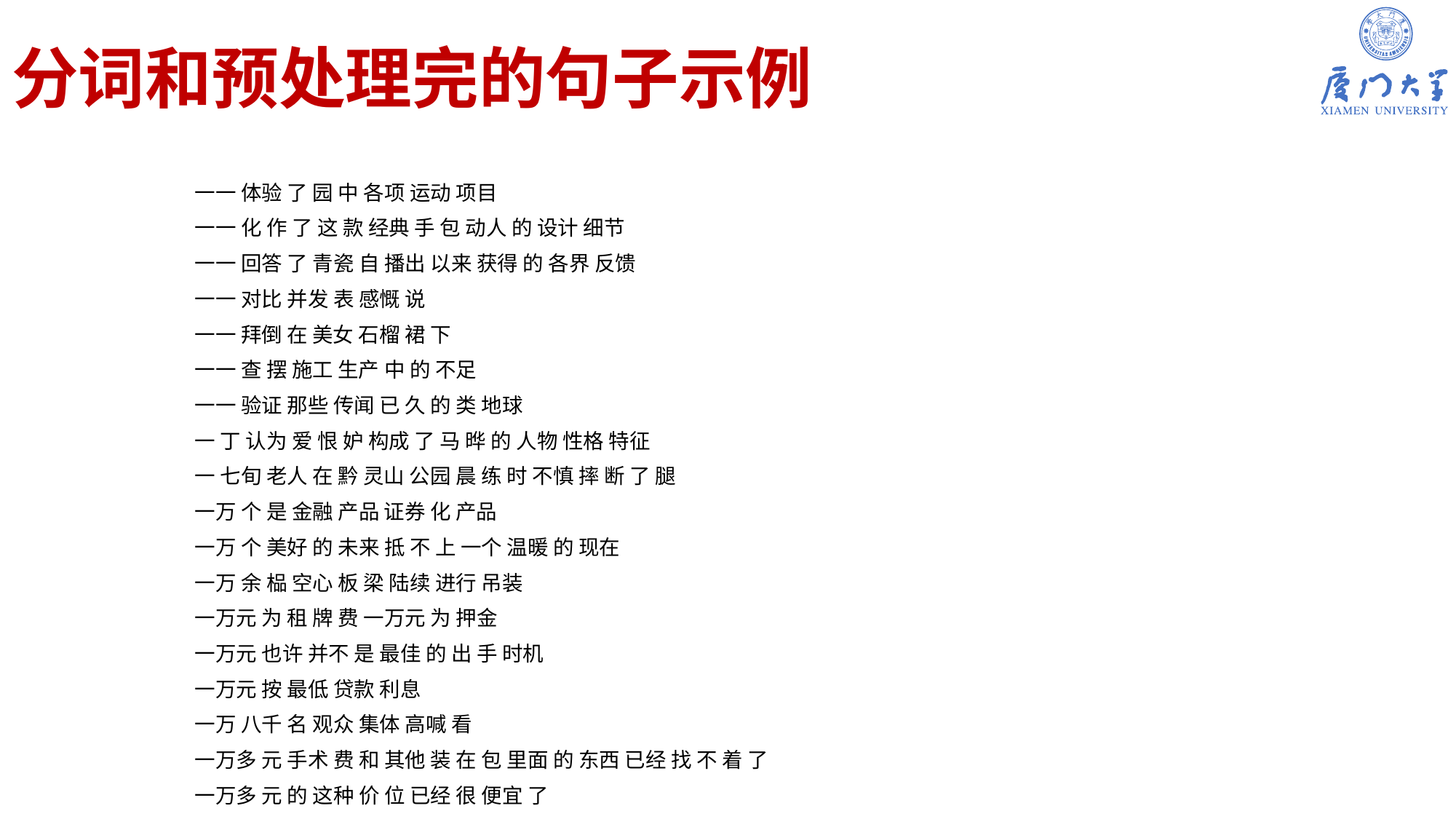

# 分词和预处理完的句子示例
一一 体验 了 园 中 各项 运动 项目
一一 化 作 了 这 款 经典 手 包 动人 的 设计 细节
一一 回答 了 青瓷 自 播出 以来 获得 的 各界 反馈
一一 对比 并发 表 感慨 说
一一 拜倒 在 美女 石榴 裙 下
一一 查 摆 施工 生产 中 的 不足
一一 验证 那些 传闻 已 久 的 类 地球
一 丁 认为 爱 恨 妒 构成 了 马 晔 的 人物 性格 特征
一 七旬 老人 在 黔 灵山 公园 晨 练 时 不慎 摔 断 了 腿
一万 个 是 金融 产品 证券 化 产品
一万 个 美好 的 未来 抵 不 上 一个 温暖 的 现在
一万 余 榀 空心 板 梁 陆续 进行 吊装
一万元 为 租 牌 费 一万元 为 押金
一万元 也许 并不 是 最佳 的 出 手 时机
一万元 按 最低 贷款 利息
一万 八千 名 观众 集体 高喊 看
一万多 元 手术 费 和 其他 装 在 包 里面 的 东西 已经 找 不 着 了
一万多 元 的 这种 价 位 已经 很 便宜 了